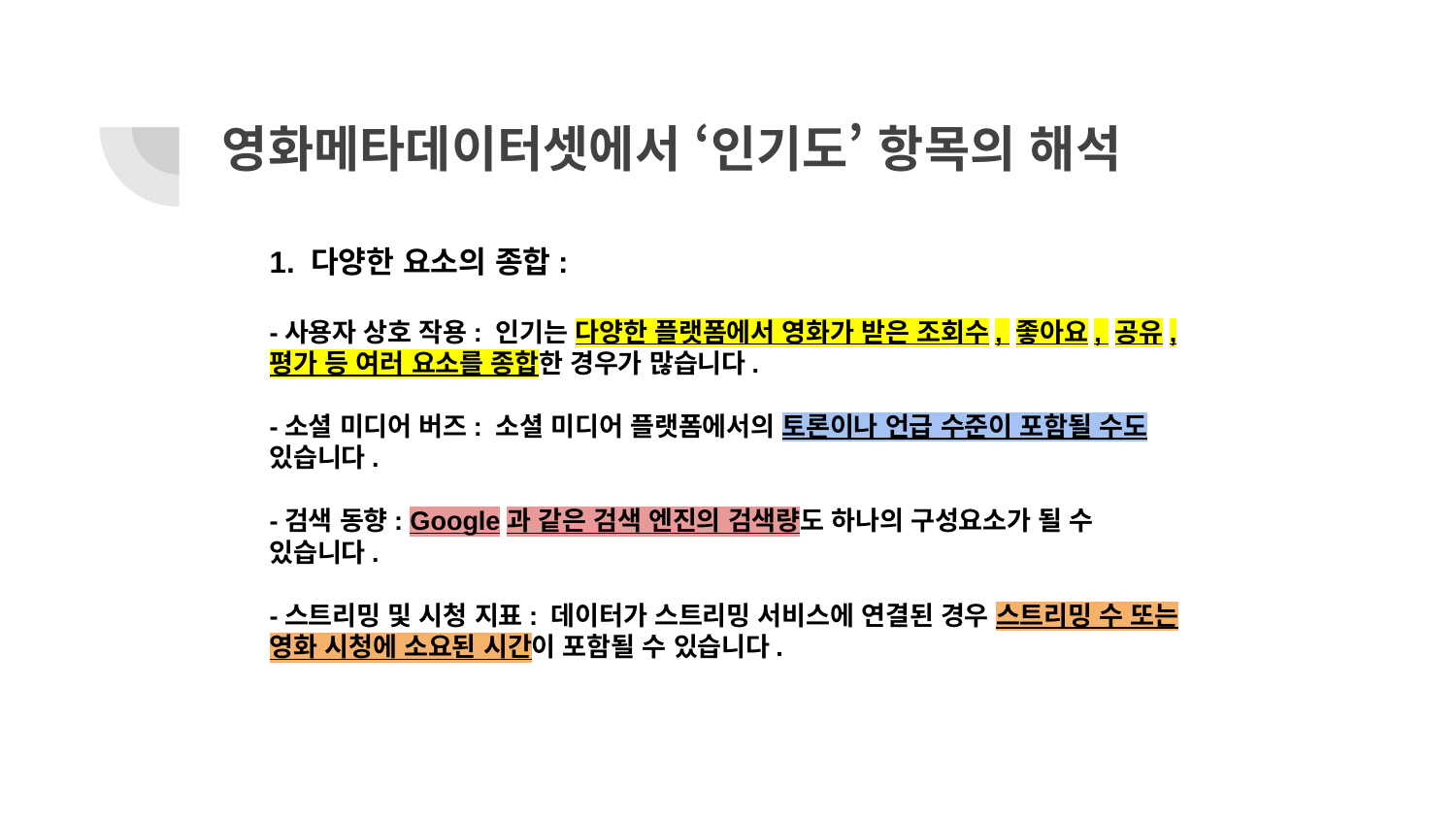

# 영화메타데이터셋에서 ‘인기도’ 항목의 해석
1. 다양한 요소의 종합:

-사용자 상호 작용: 인기는 다양한 플랫폼에서 영화가 받은 조회수, 좋아요, 공유, 평가 등 여러 요소를 종합한 경우가 많습니다.

-소셜 미디어 버즈: 소셜 미디어 플랫폼에서의 토론이나 언급 수준이 포함될 수도 있습니다.

-검색 동향: Google과 같은 검색 엔진의 검색량도 하나의 구성요소가 될 수 있습니다.

-스트리밍 및 시청 지표: 데이터가 스트리밍 서비스에 연결된 경우 스트리밍 수 또는 영화 시청에 소요된 시간이 포함될 수 있습니다.